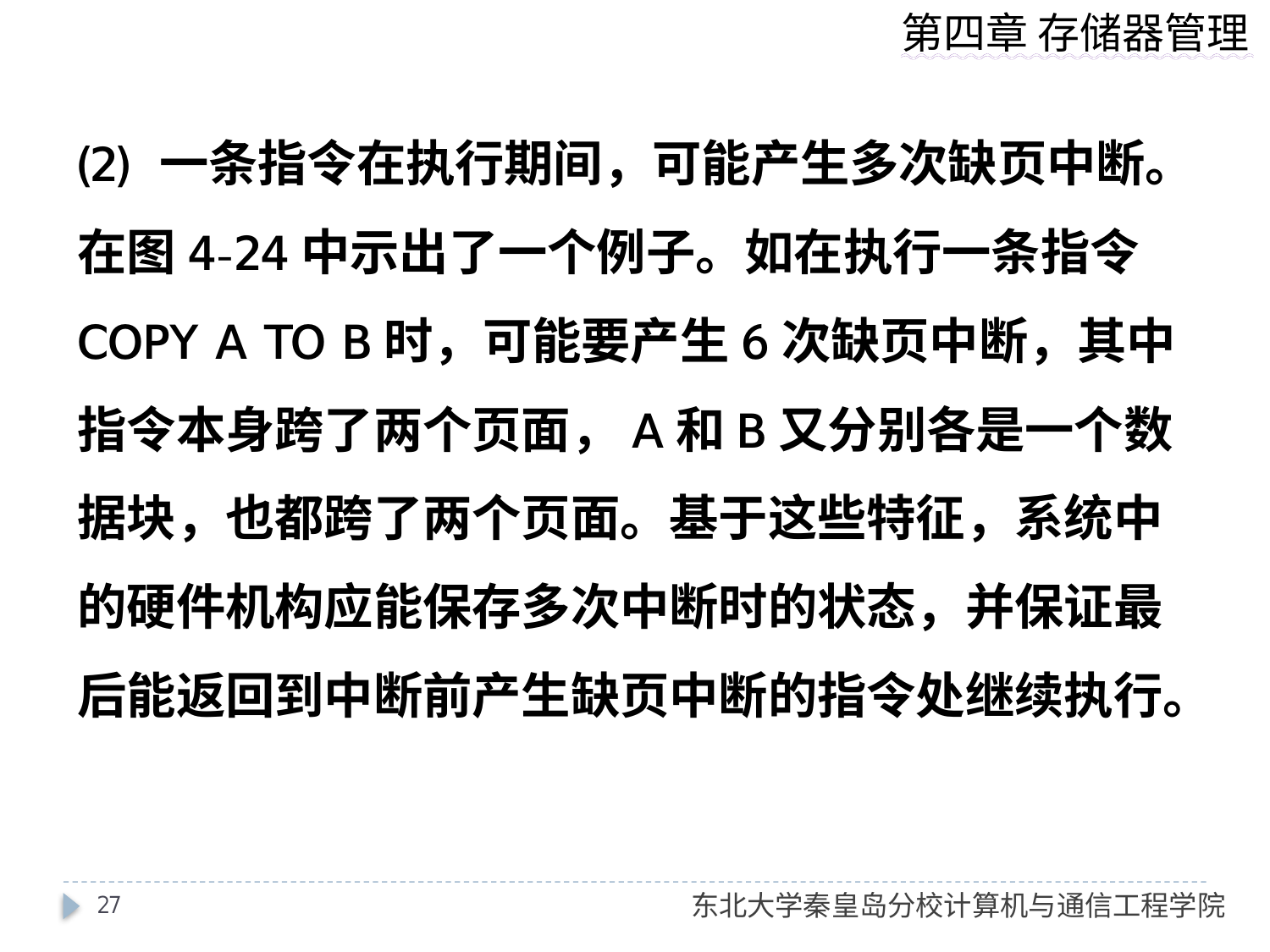

(2) 一条指令在执行期间，可能产生多次缺页中断。在图4-24中示出了一个例子。如在执行一条指令COPY A TO B时，可能要产生6次缺页中断，其中指令本身跨了两个页面，A和B又分别各是一个数据块，也都跨了两个页面。基于这些特征，系统中的硬件机构应能保存多次中断时的状态，并保证最后能返回到中断前产生缺页中断的指令处继续执行。

27